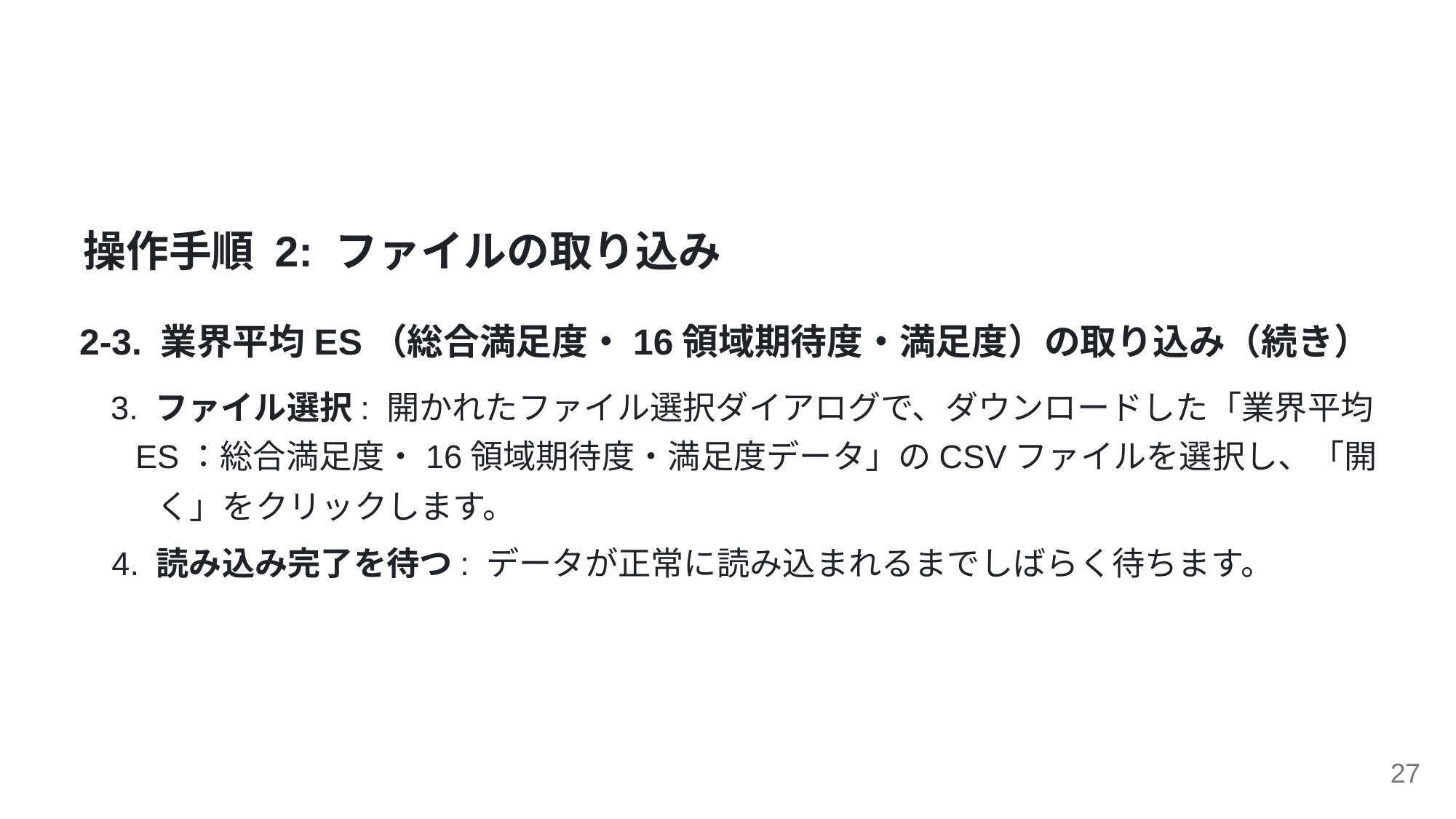

操作⼿順 2: ファイルの取り込み
2-3. 業界平均ES（総合満⾜度・16領域期待度・満⾜度）の取り込み（続き）
3. ファイル選択: 開かれたファイル選択ダイアログで、ダウンロードした「業界平均
ES：総合満⾜度・16領域期待度・満⾜度データ」のCSVファイルを選択し、「開
く」をクリックします。
4. 読み込み完了を待つ: データが正常に読み込まれるまでしばらく待ちます。
27